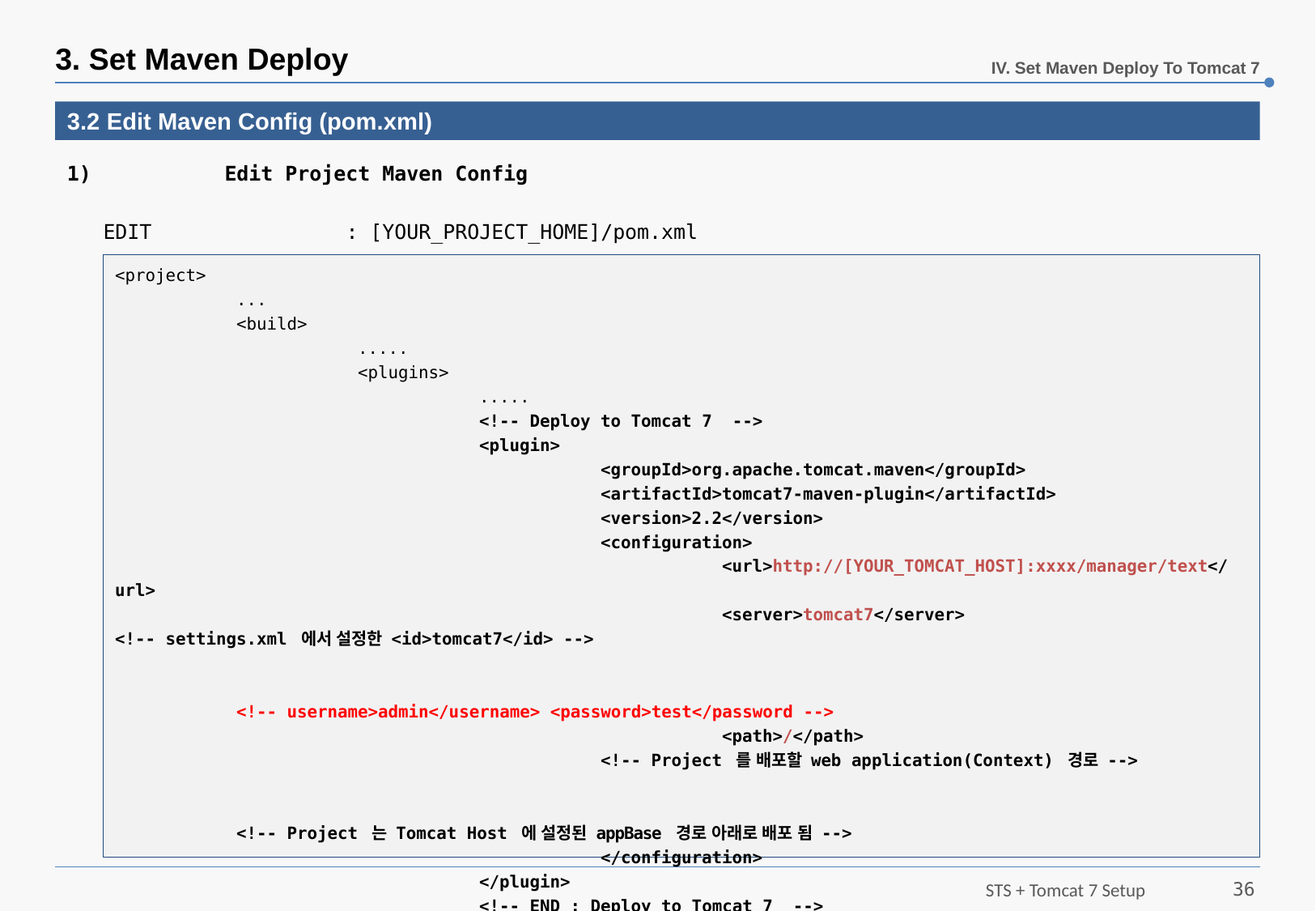

# 3. Set Maven Deploy
IV. Set Maven Deploy To Tomcat 7
3.2 Edit Maven Config (pom.xml)
	Edit Project Maven Config
EDIT		: [YOUR_PROJECT_HOME]/pom.xml
<project>
	...
	<build>
		.....
		<plugins>
			.....
			<!-- Deploy to Tomcat 7  -->
			<plugin>
				<groupId>org.apache.tomcat.maven</groupId>
				<artifactId>tomcat7-maven-plugin</artifactId>
				<version>2.2</version>
				<configuration>
					<url>http://[YOUR_TOMCAT_HOST]:xxxx/manager/text</url>
					<server>tomcat7</server>		<!-- settings.xml 에서 설정한 <id>tomcat7</id> -->
																			<!-- username>admin</username> <password>test</password -->
					<path>/</path>							<!-- Project 를 배포할 web application(Context) 경로 -->
																			<!-- Project 는 Tomcat Host 에 설정된 appBase 경로 아래로 배포 됨 -->
				</configuration>
			</plugin>
			<!-- END : Deploy to Tomcat 7  -->

		</plugins>
	</build>
</project>
36